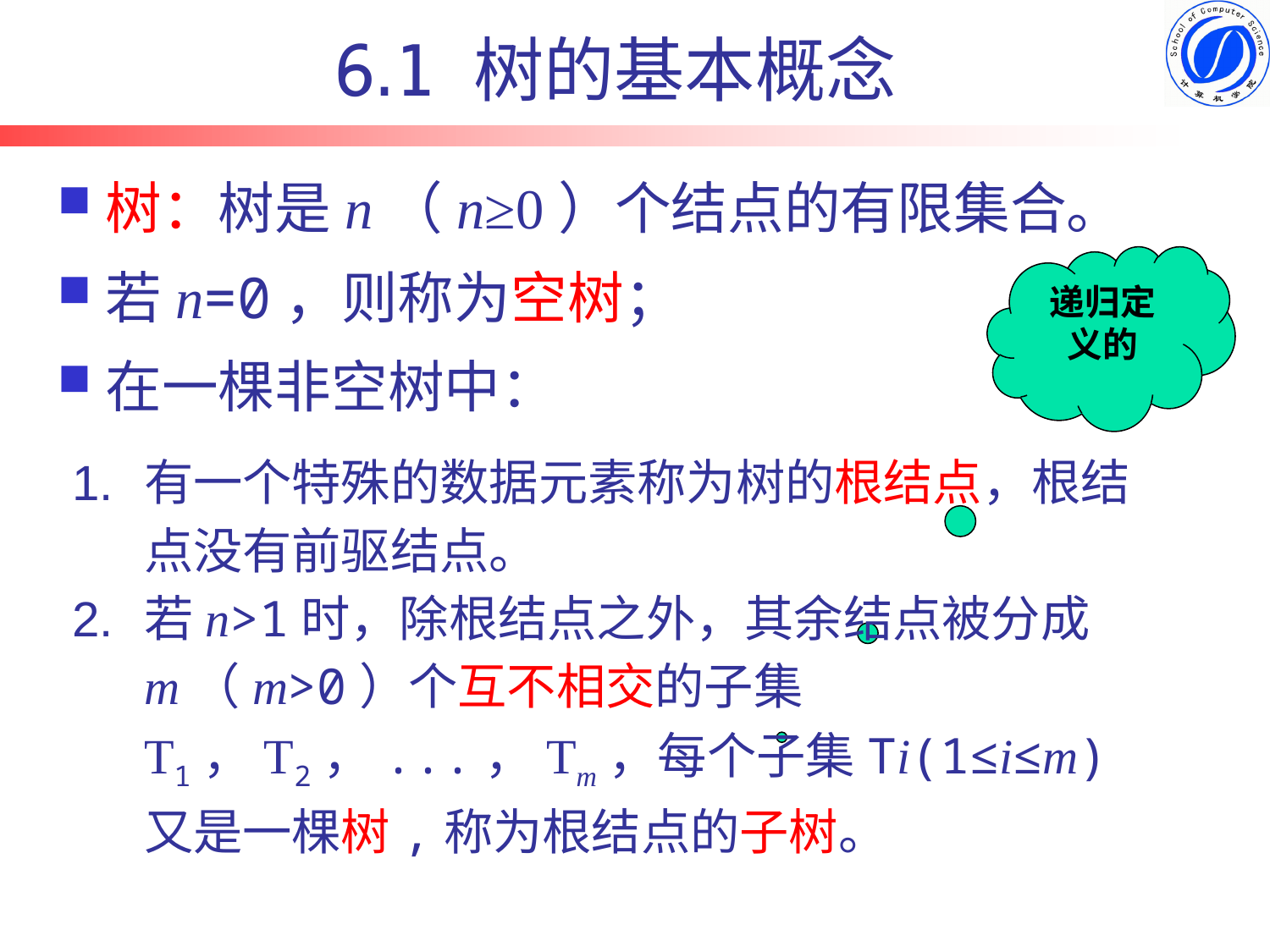

# 6.1 树的基本概念
树：树是n（n≥0）个结点的有限集合。
若n=0，则称为空树；
在一棵非空树中：
递归定义的
有一个特殊的数据元素称为树的根结点，根结点没有前驱结点。
若n>1时，除根结点之外，其余结点被分成m（m>0）个互不相交的子集T1，T2，...，Tm，每个子集Ti(1≤i≤m)又是一棵树,称为根结点的子树。